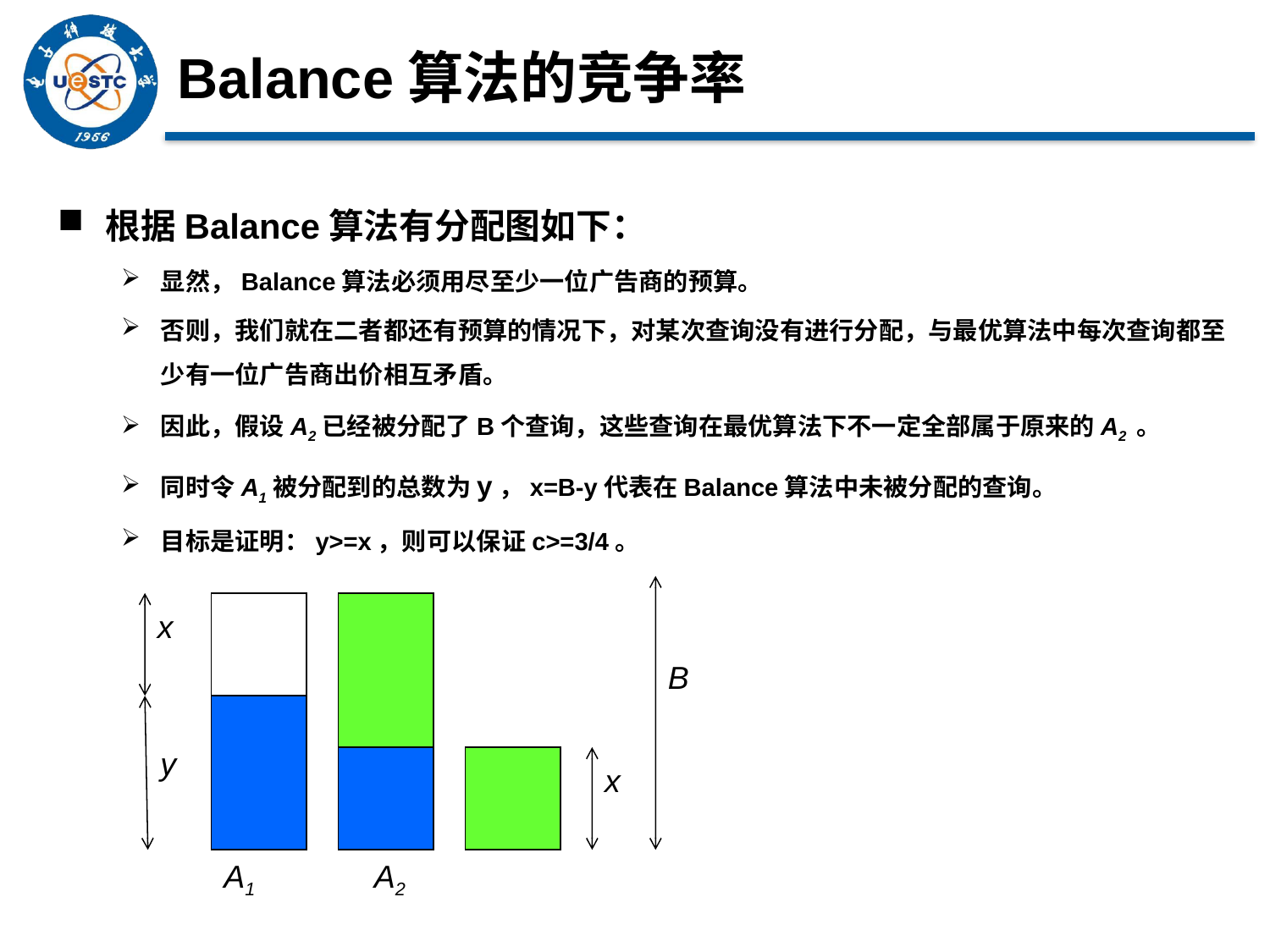

# Balance算法的竞争率
根据Balance算法有分配图如下：
显然，Balance算法必须用尽至少一位广告商的预算。
否则，我们就在二者都还有预算的情况下，对某次查询没有进行分配，与最优算法中每次查询都至少有一位广告商出价相互矛盾。
因此，假设A2已经被分配了B个查询，这些查询在最优算法下不一定全部属于原来的A2 。
同时令A1被分配到的总数为y，x=B-y代表在Balance算法中未被分配的查询。
目标是证明：y>=x，则可以保证c>=3/4。

x
B

y

x
A1
A2